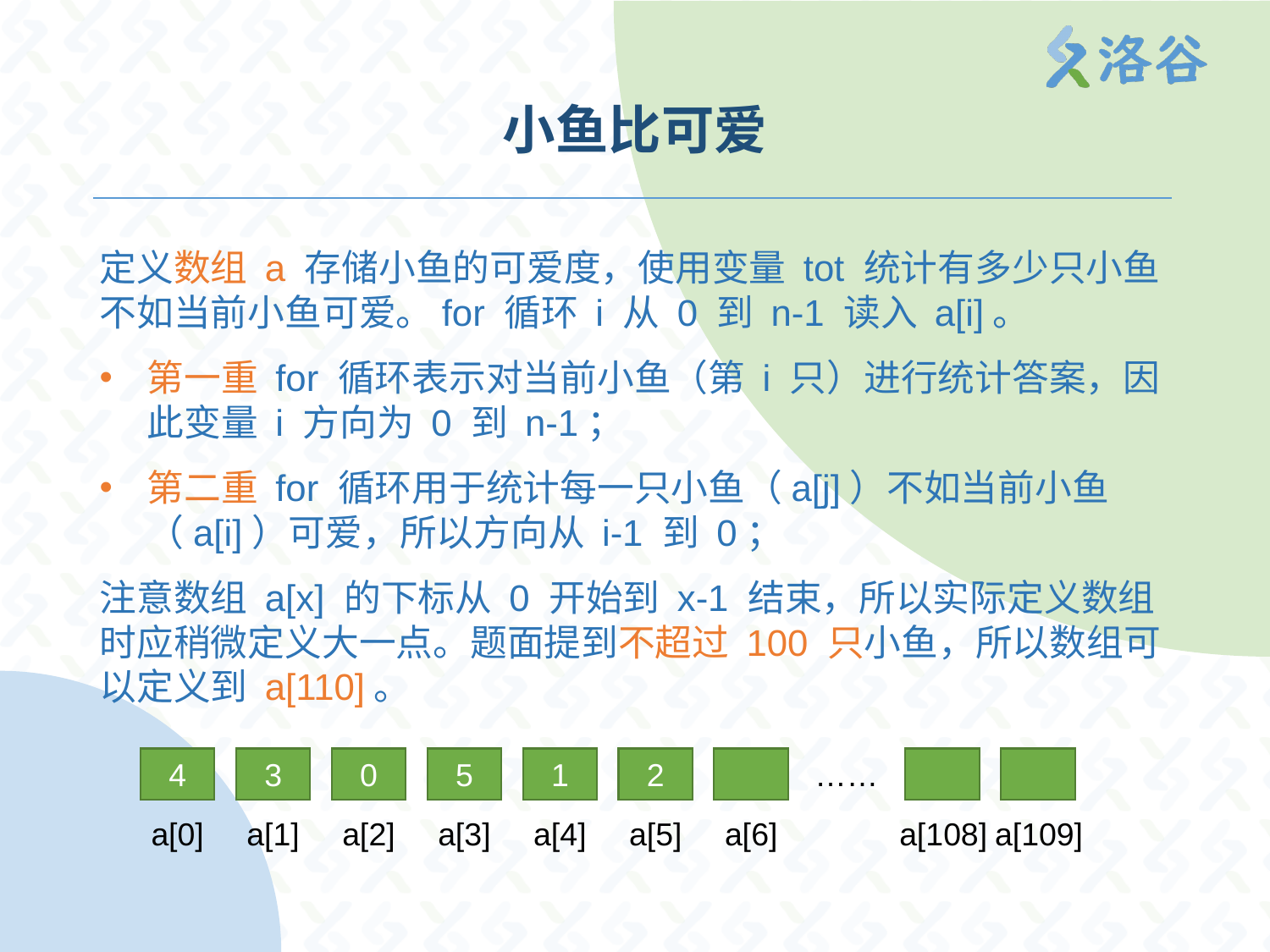

# 小鱼比可爱
定义数组 a 存储小鱼的可爱度，使用变量 tot 统计有多少只小鱼不如当前小鱼可爱。for 循环 i 从 0 到 n-1 读入 a[i]。
第一重 for 循环表示对当前小鱼（第 i 只）进行统计答案，因此变量 i 方向为 0 到 n-1；
第二重 for 循环用于统计每一只小鱼（a[j]）不如当前小鱼（a[i]）可爱，所以方向从 i-1 到 0；
注意数组 a[x] 的下标从 0 开始到 x-1 结束，所以实际定义数组时应稍微定义大一点。题面提到不超过 100 只小鱼，所以数组可以定义到 a[110]。
4
3
0
5
1
2

……

a[0]
a[1]
a[2]
a[3]
a[4]
a[5]
a[6]
a[108]
a[109]